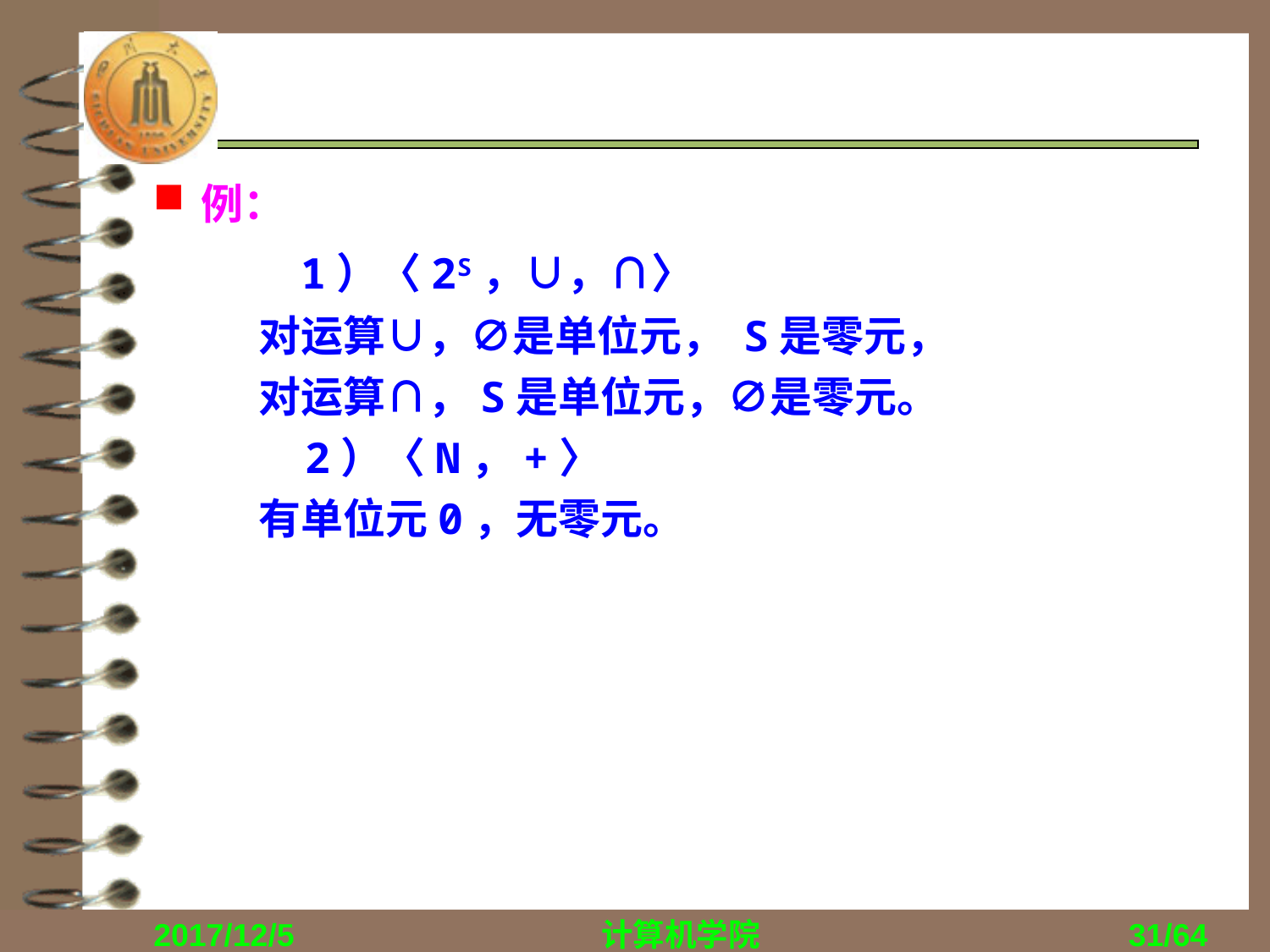

#
例：
     1）〈2S，∪，∩〉
          对运算∪，∅是单位元， S是零元，
          对运算∩，S是单位元，∅是零元。
      2）〈N，+〉
          有单位元0，无零元。

2017/12/5
计算机学院
31/64